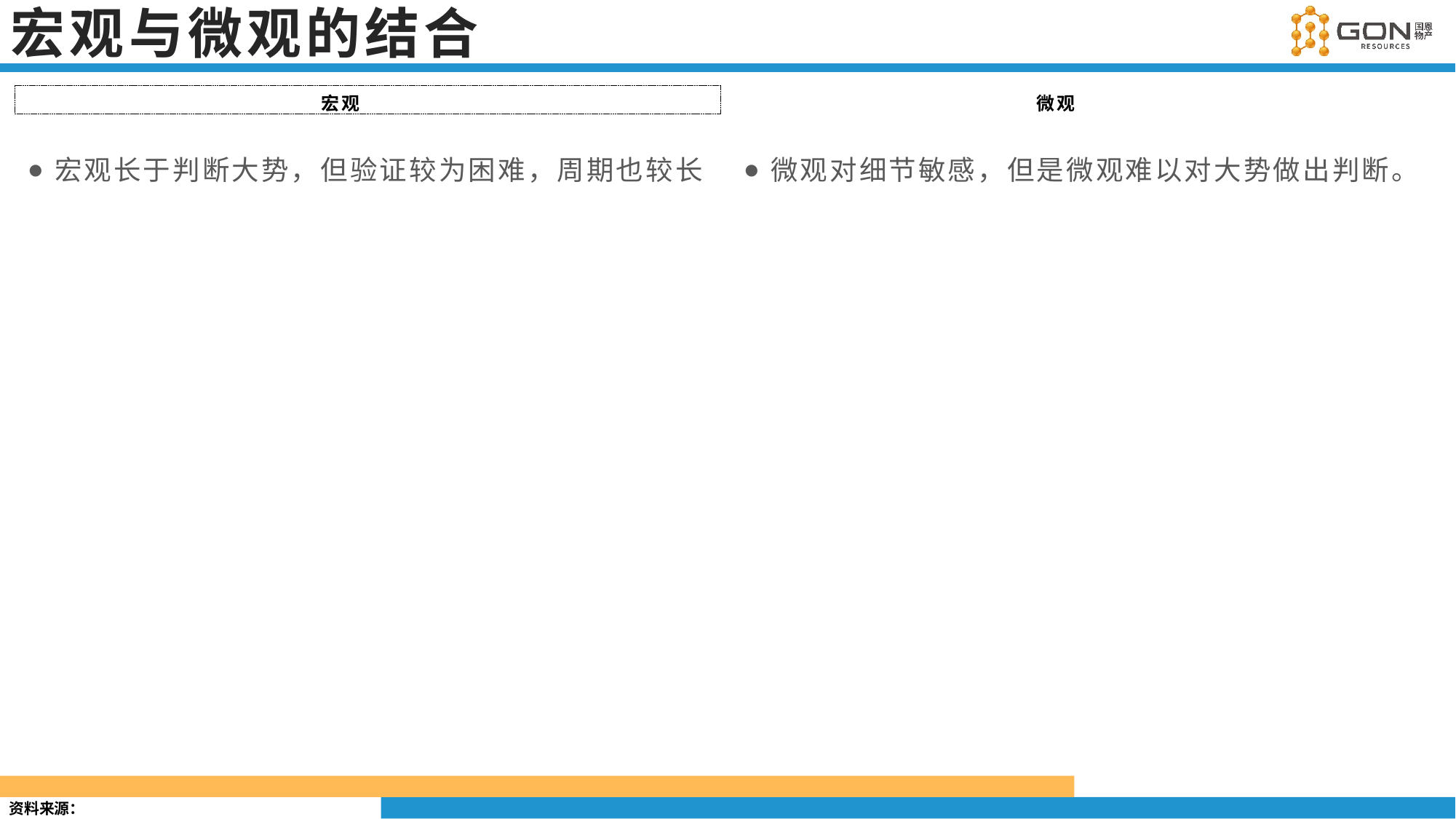

# 宏观与微观的结合
宏观
微观

宏观长于判断大势，但验证较为困难，周期也较长
微观对细节敏感，但是微观难以对大势做出判断。